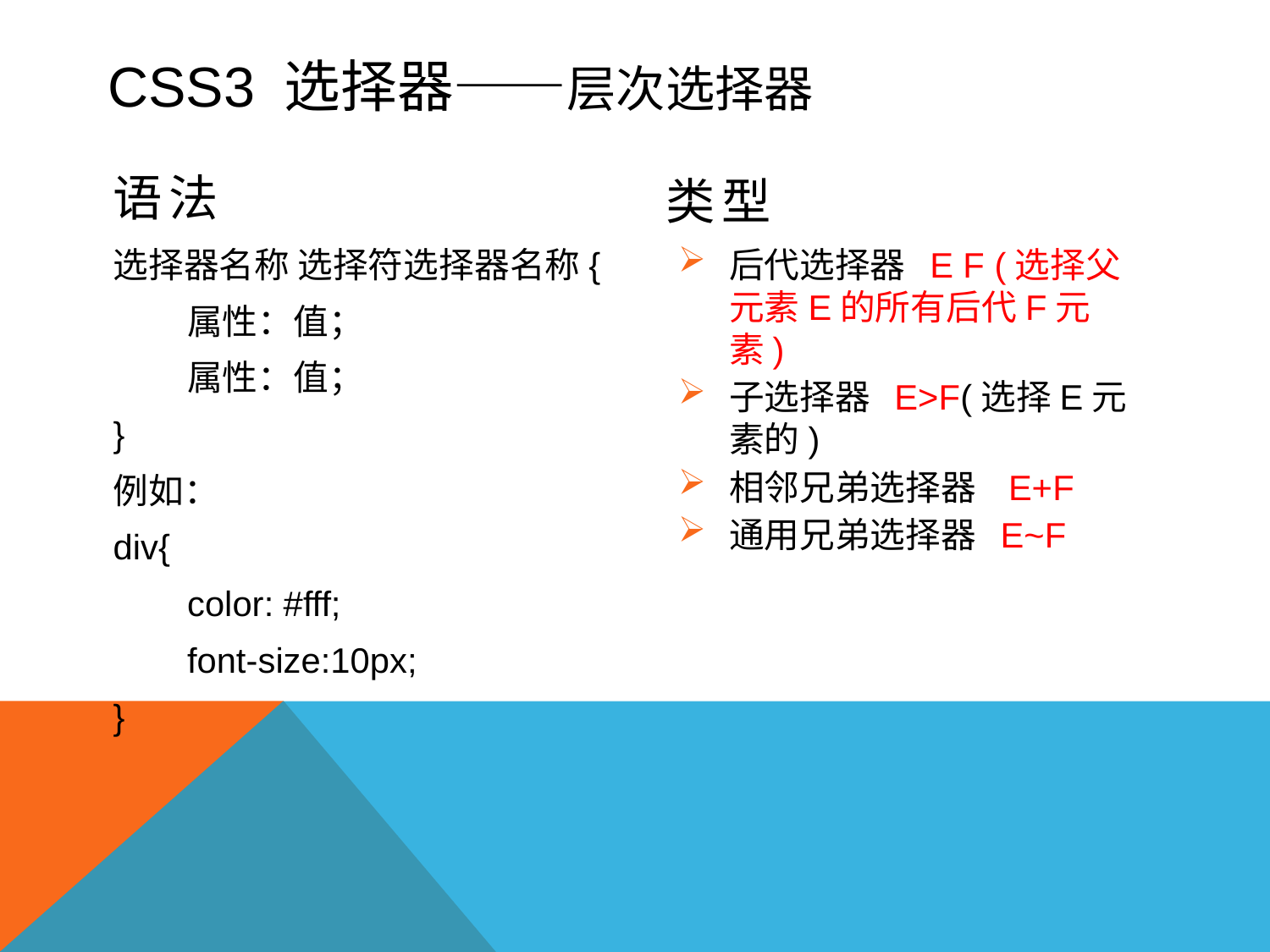

# CSS3 选择器——层次选择器
语法
类型
选择器名称 选择符选择器名称{
属性：值；
属性：值；
}
例如：
div{
color: #fff;
font-size:10px;
}
后代选择器  E F (选择父元素E的所有后代F元素)
子选择器  E>F(选择E元素的)
相邻兄弟选择器   E+F
通用兄弟选择器  E~F